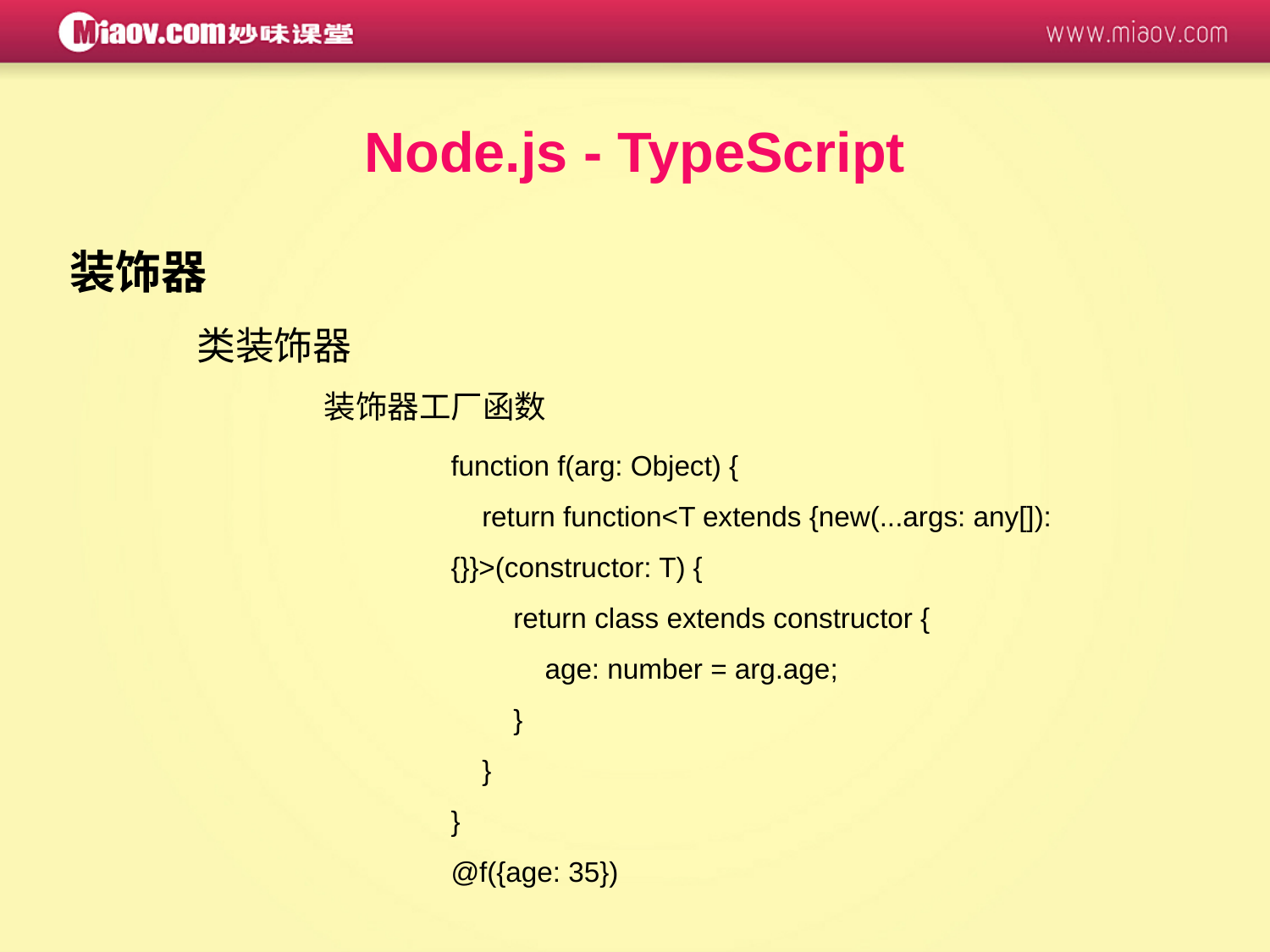

Node.js - TypeScript
装饰器
	类装饰器
		装饰器工厂函数
			function f(arg: Object) {
    return function<T extends {new(...args: any[]):{}}>(constructor: T) {
        return class extends constructor {
            age: number = arg.age;
        }
    }
}
			@f({age: 35})